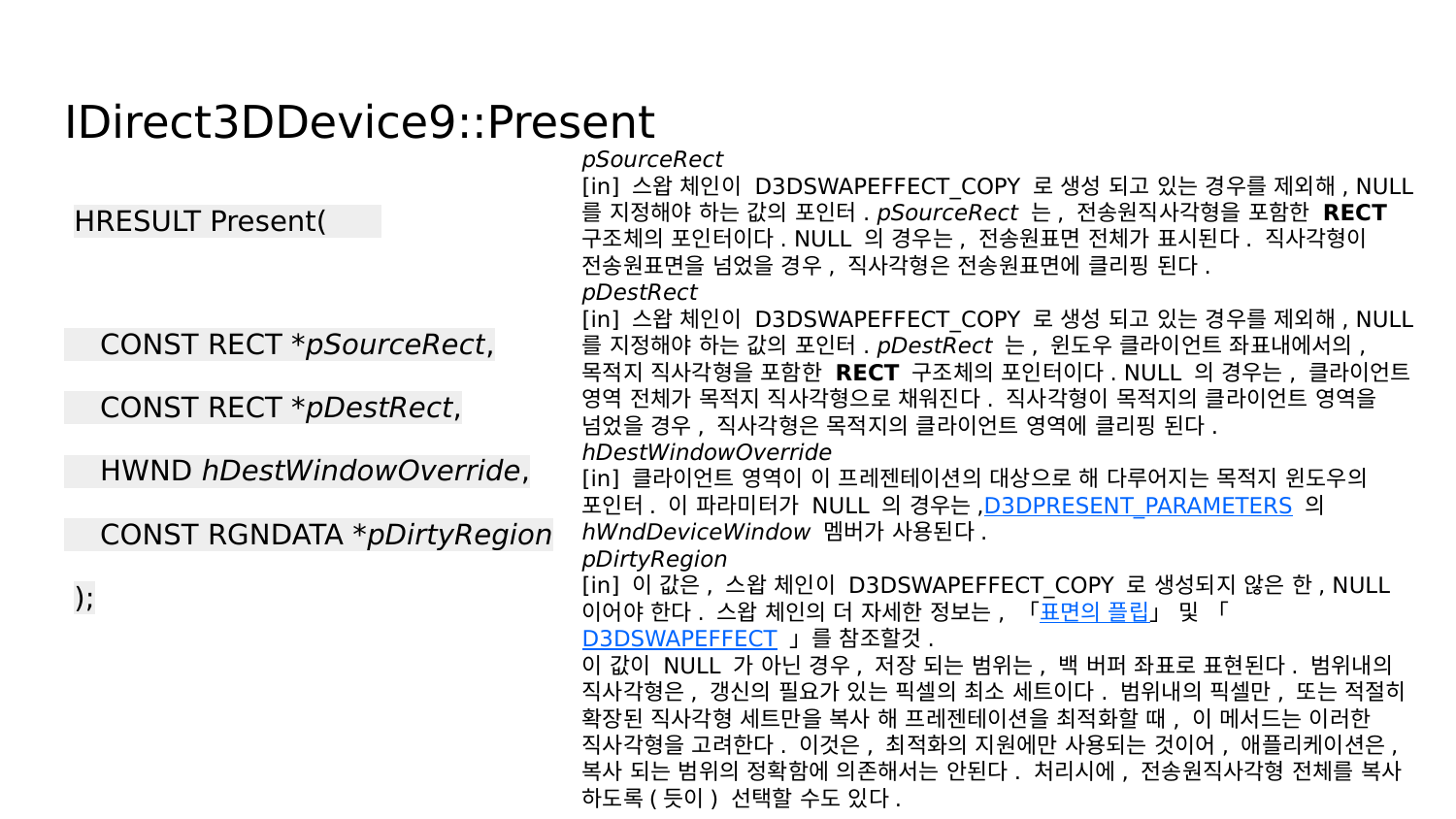

# IDirect3DDevice9::Present

pSourceRect
[in] 스왑 체인이 D3DSWAPEFFECT_COPY 로 생성 되고 있는 경우를 제외해, NULL 를 지정해야 하는 값의 포인터. pSourceRect 는, 전송원직사각형을 포함한 RECT 구조체의 포인터이다. NULL 의 경우는, 전송원표면 전체가 표시된다. 직사각형이 전송원표면을 넘었을 경우, 직사각형은 전송원표면에 클리핑 된다.
pDestRect
[in] 스왑 체인이 D3DSWAPEFFECT_COPY 로 생성 되고 있는 경우를 제외해, NULL 를 지정해야 하는 값의 포인터. pDestRect 는, 윈도우 클라이언트 좌표내에서의, 목적지 직사각형을 포함한 RECT 구조체의 포인터이다. NULL 의 경우는, 클라이언트 영역 전체가 목적지 직사각형으로 채워진다. 직사각형이 목적지의 클라이언트 영역을 넘었을 경우, 직사각형은 목적지의 클라이언트 영역에 클리핑 된다.
hDestWindowOverride
[in] 클라이언트 영역이 이 프레젠테이션의 대상으로 해 다루어지는 목적지 윈도우의 포인터. 이 파라미터가 NULL 의 경우는,D3DPRESENT_PARAMETERS 의 hWndDeviceWindow 멤버가 사용된다.
pDirtyRegion
[in] 이 값은, 스왑 체인이 D3DSWAPEFFECT_COPY 로 생성되지 않은 한, NULL 이어야 한다. 스왑 체인의 더 자세한 정보는, 「표면의 플립」 및 「D3DSWAPEFFECT 」를 참조할것.
이 값이 NULL 가 아닌 경우, 저장 되는 범위는, 백 버퍼 좌표로 표현된다. 범위내의 직사각형은, 갱신의 필요가 있는 픽셀의 최소 세트이다. 범위내의 픽셀만, 또는 적절히 확장된 직사각형 세트만을 복사 해 프레젠테이션을 최적화할 때, 이 메서드는 이러한 직사각형을 고려한다. 이것은, 최적화의 지원에만 사용되는 것이어, 애플리케이션은, 복사 되는 범위의 정확함에 의존해서는 안된다. 처리시에, 전송원직사각형 전체를 복사 하도록(듯이) 선택할 수도 있다.

HRESULT Present(

    CONST RECT *pSourceRect,
    CONST RECT *pDestRect,
    HWND hDestWindowOverride,
    CONST RGNDATA *pDirtyRegion
);